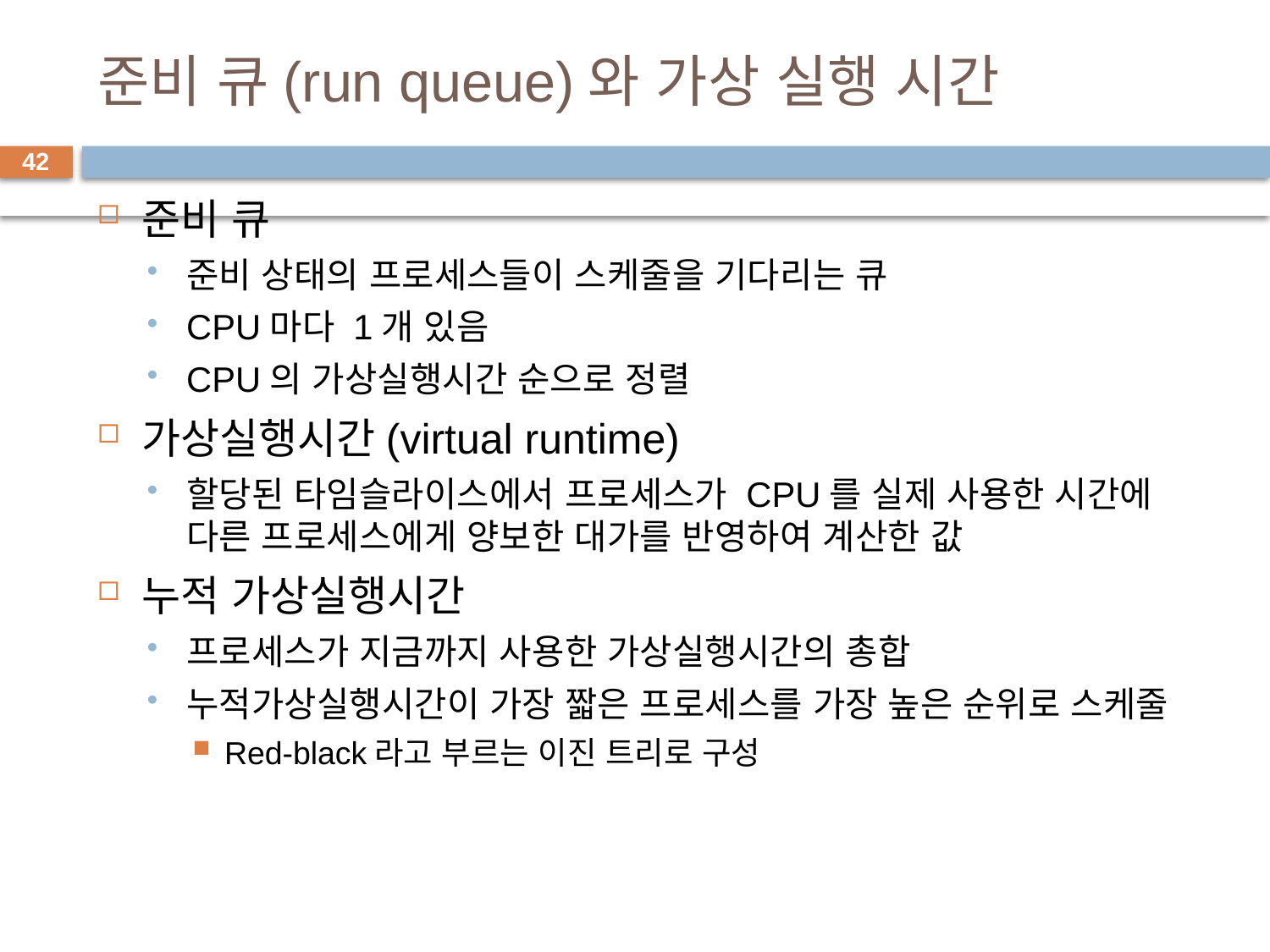

# 준비 큐(run queue)와 가상 실행 시간
42
준비 큐
준비 상태의 프로세스들이 스케줄을 기다리는 큐
CPU마다 1개 있음
CPU의 가상실행시간 순으로 정렬
가상실행시간(virtual runtime)
할당된 타임슬라이스에서 프로세스가 CPU를 실제 사용한 시간에 다른 프로세스에게 양보한 대가를 반영하여 계산한 값
누적 가상실행시간
프로세스가 지금까지 사용한 가상실행시간의 총합
누적가상실행시간이 가장 짧은 프로세스를 가장 높은 순위로 스케줄
Red-black라고 부르는 이진 트리로 구성